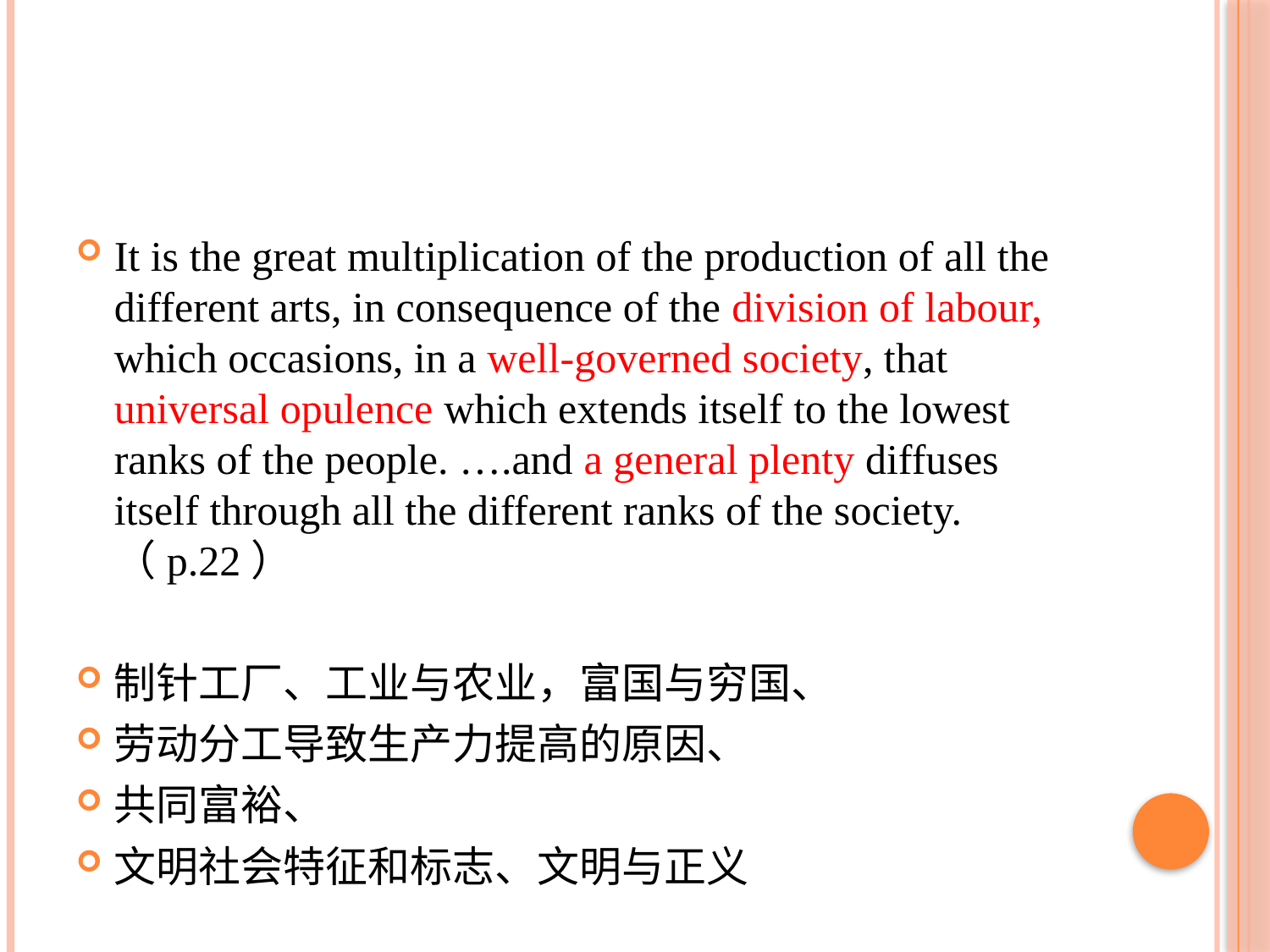

#
It is the great multiplication of the production of all the different arts, in consequence of the division of labour, which occasions, in a well-governed society, that universal opulence which extends itself to the lowest ranks of the people. ….and a general plenty diffuses itself through all the different ranks of the society. （p.22）

制针工厂、工业与农业，富国与穷国、
劳动分工导致生产力提高的原因、
共同富裕、
文明社会特征和标志、文明与正义